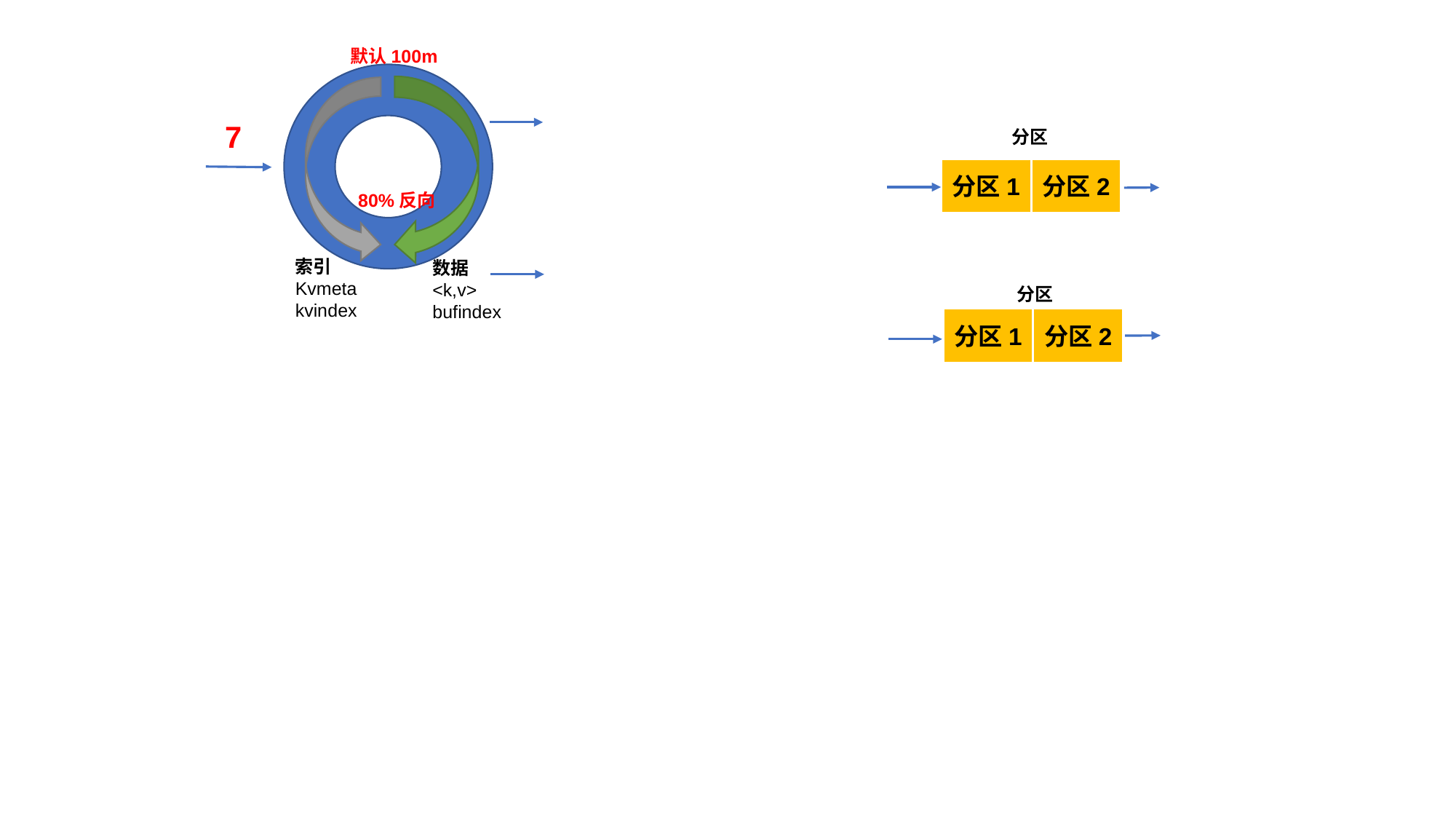

默认100m

7
分区
分区1
分区2
80%反向
索引
Kvmeta
kvindex
数据
<k,v>
bufindex
分区
分区1
分区2